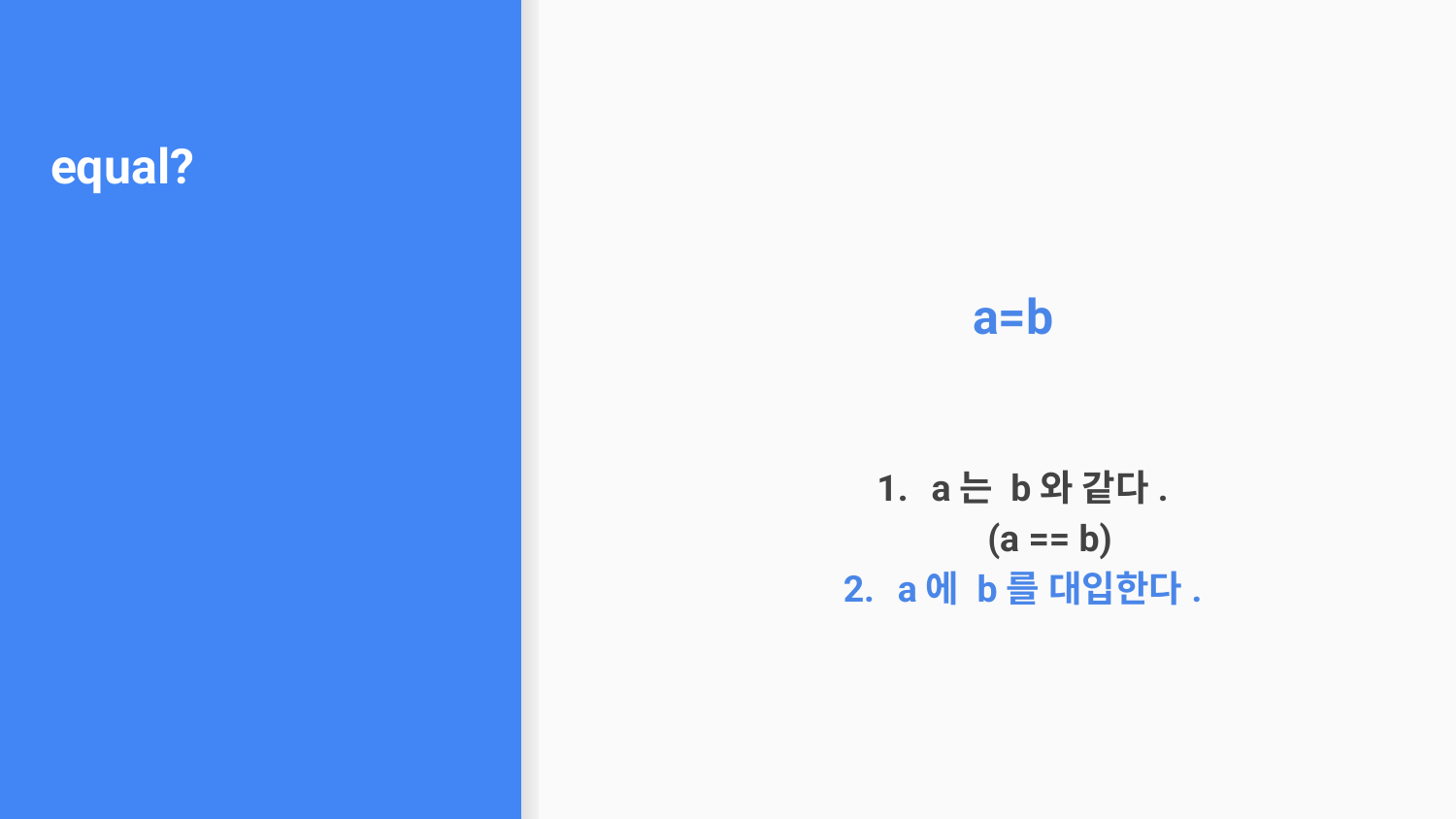

# equal?
a=b

a는 b와 같다.
(a == b)
a에 b를 대입한다.